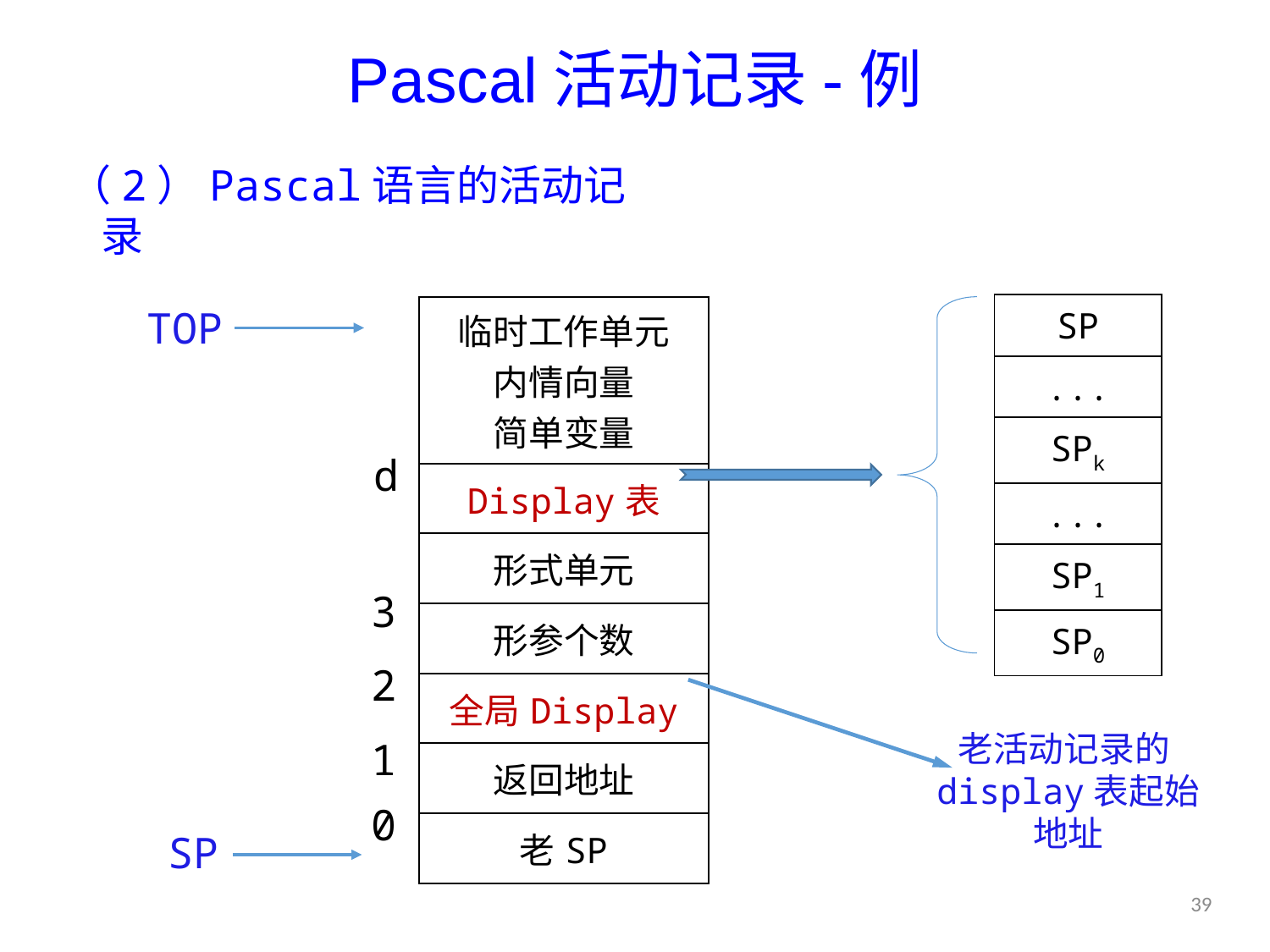

# Pascal活动记录-例
（2）Pascal语言的活动记录
TOP
SP
| 临时工作单元 内情向量 简单变量 |
| --- |
| Display表 |
| 形式单元 |
| 形参个数 |
| 全局Display |
| 返回地址 |
| 老SP |
d
3
2
1
0
| SP |
| --- |
| ... |
| SPk |
| ... |
| SP1 |
| SP0 |

老活动记录的display表起始地址
39